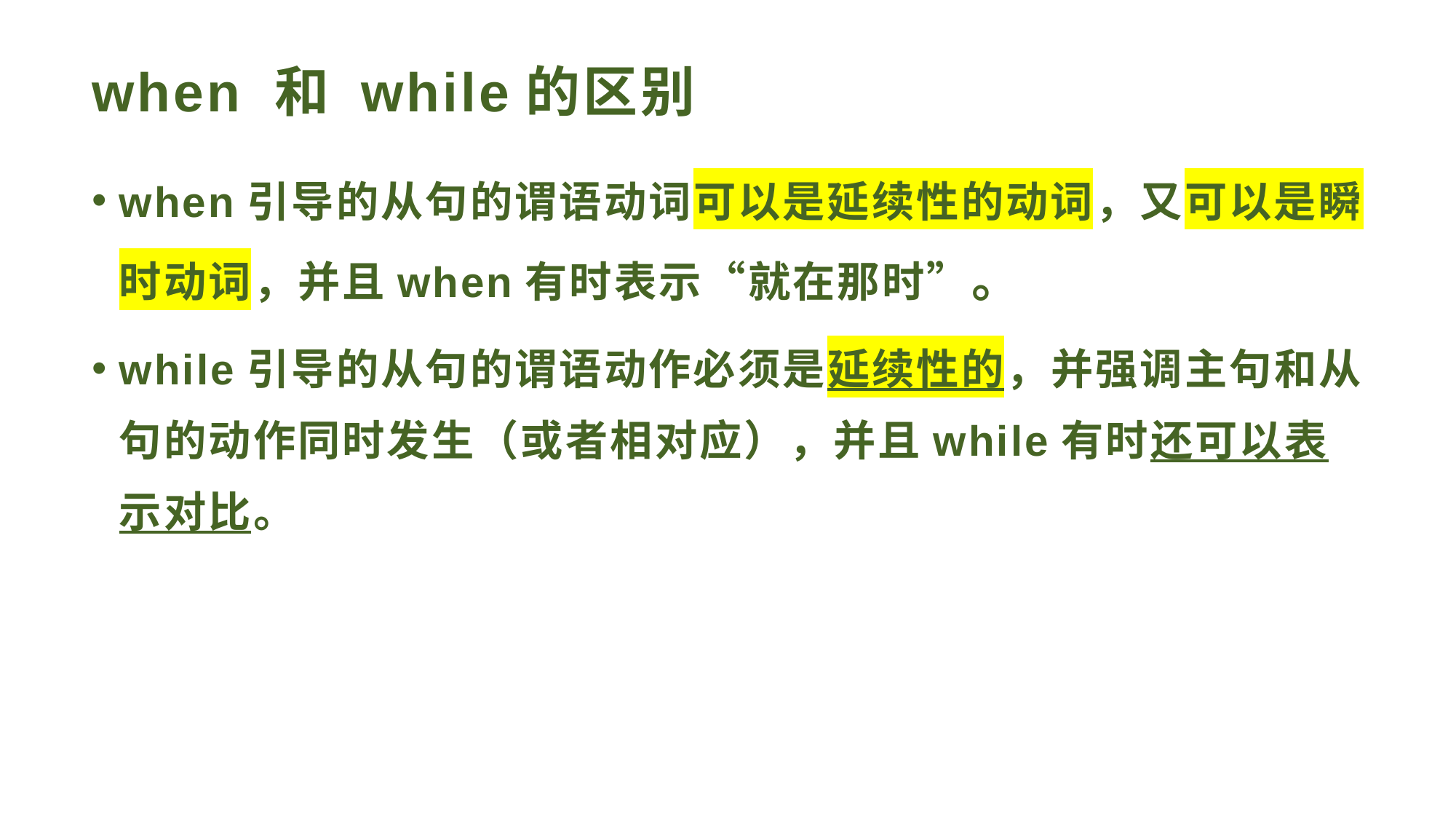

# when 和 while的区别
when引导的从句的谓语动词可以是延续性的动词，又可以是瞬时动词，并且when有时表示“就在那时”。
while引导的从句的谓语动作必须是延续性的，并强调主句和从句的动作同时发生（或者相对应），并且while有时还可以表示对比。